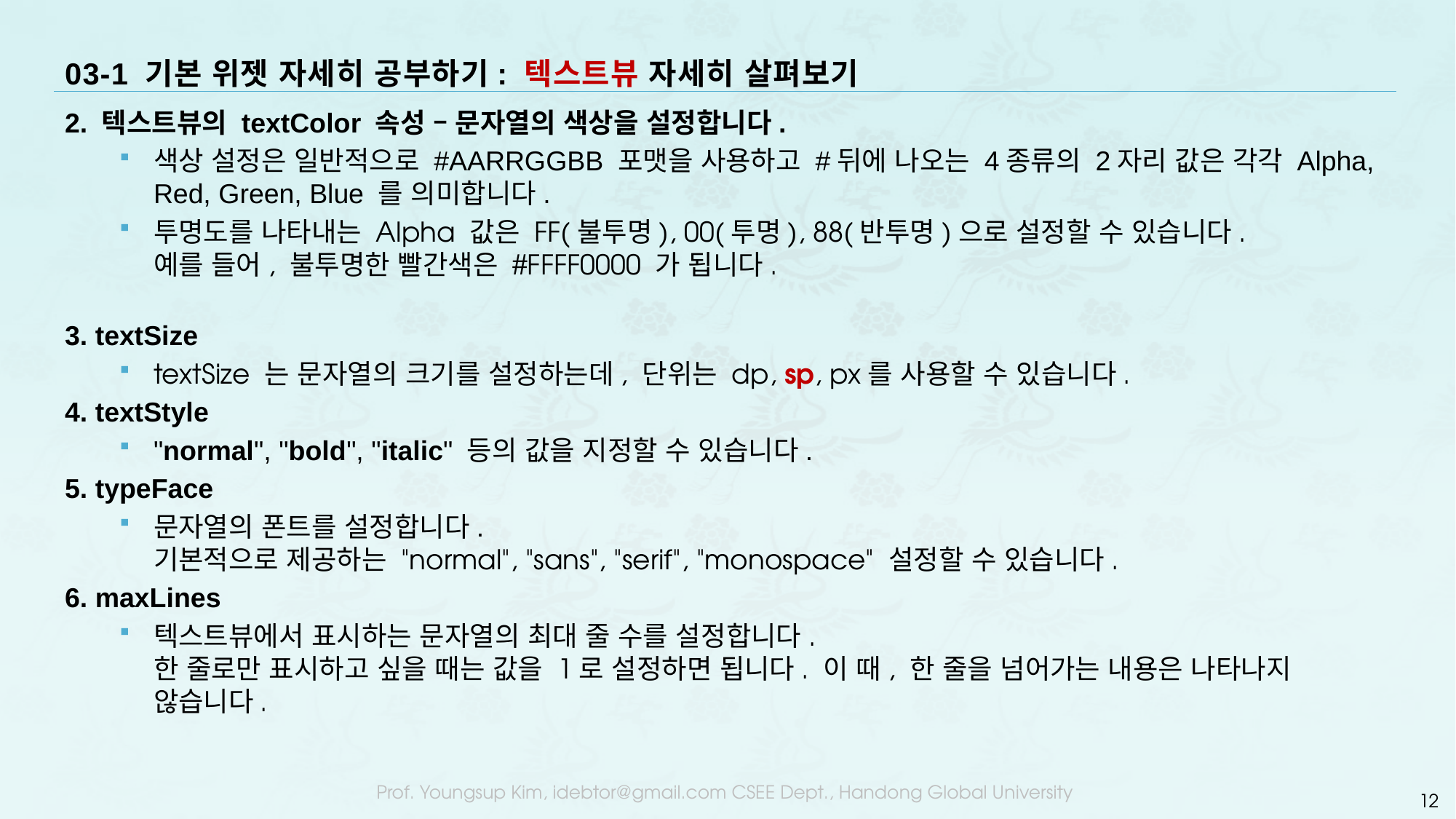

# 03-1 기본 위젯 자세히 공부하기: 텍스트뷰 자세히 살펴보기
2. 텍스트뷰의 textColor 속성 – 문자열의 색상을 설정합니다.
색상 설정은 일반적으로 #AARRGGBB 포맷을 사용하고 #뒤에 나오는 4종류의 2자리 값은 각각 Alpha, Red, Green, Blue 를 의미합니다.
투명도를 나타내는 Alpha 값은 FF(불투명), 00(투명), 88(반투명)으로 설정할 수 있습니다.
예를 들어, 불투명한 빨간색은 #FFFF0000 가 됩니다.
3. textSize
textSize 는 문자열의 크기를 설정하는데, 단위는 dp, sp, px를 사용할 수 있습니다.
4. textStyle
"normal", "bold", "italic" 등의 값을 지정할 수 있습니다.
5. typeFace
문자열의 폰트를 설정합니다.
기본적으로 제공하는 "normal", "sans", "serif", "monospace" 설정할 수 있습니다.
6. maxLines
텍스트뷰에서 표시하는 문자열의 최대 줄 수를 설정합니다.
한 줄로만 표시하고 싶을 때는 값을 1로 설정하면 됩니다. 이 때, 한 줄을 넘어가는 내용은 나타나지 않습니다.

12